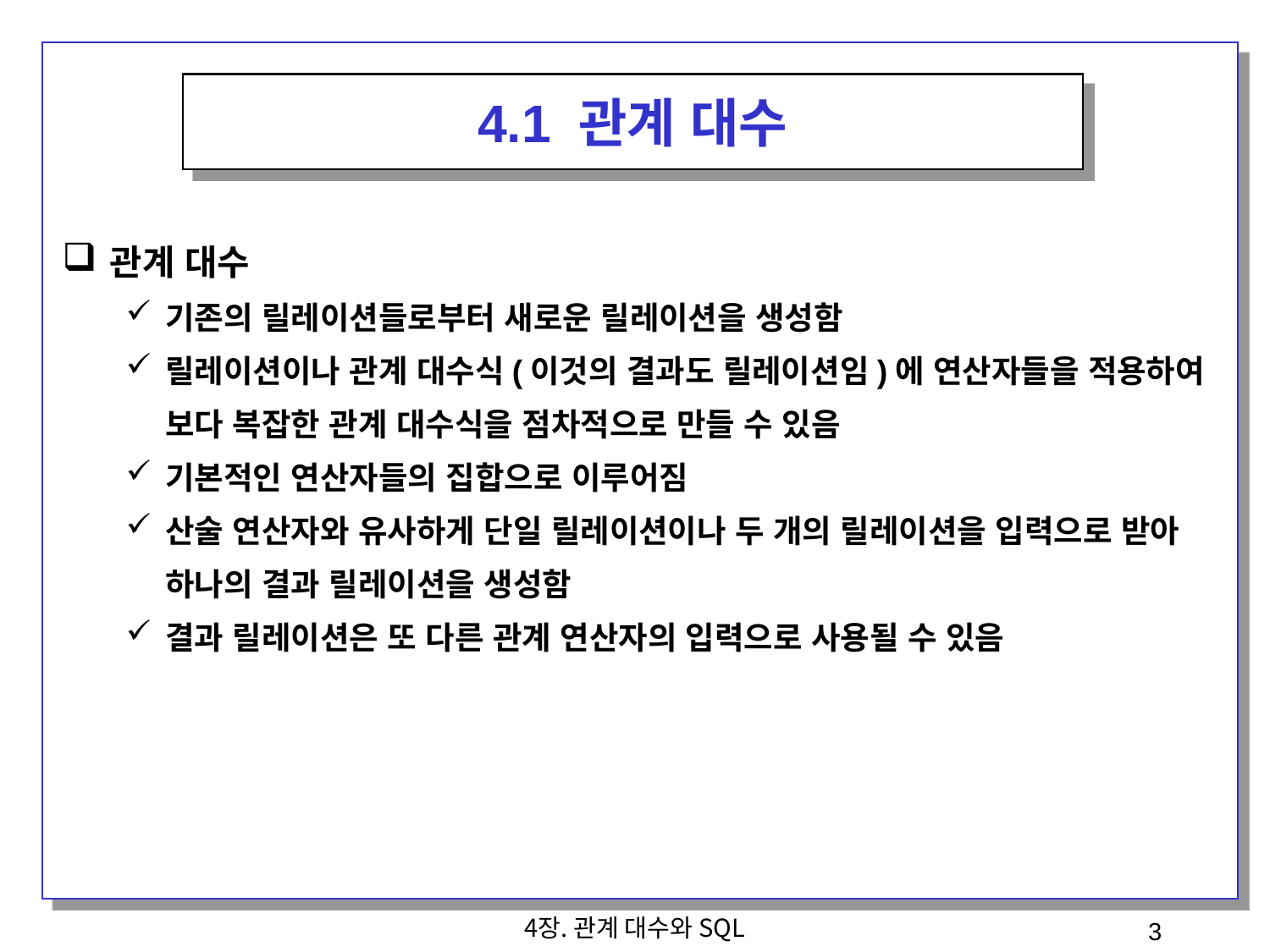

4.1 관계 대수
관계 대수
기존의 릴레이션들로부터 새로운 릴레이션을 생성함
릴레이션이나 관계 대수식(이것의 결과도 릴레이션임)에 연산자들을 적용하여 보다 복잡한 관계 대수식을 점차적으로 만들 수 있음
기본적인 연산자들의 집합으로 이루어짐
산술 연산자와 유사하게 단일 릴레이션이나 두 개의 릴레이션을 입력으로 받아 하나의 결과 릴레이션을 생성함
결과 릴레이션은 또 다른 관계 연산자의 입력으로 사용될 수 있음

4장. 관계 대수와 SQL
3